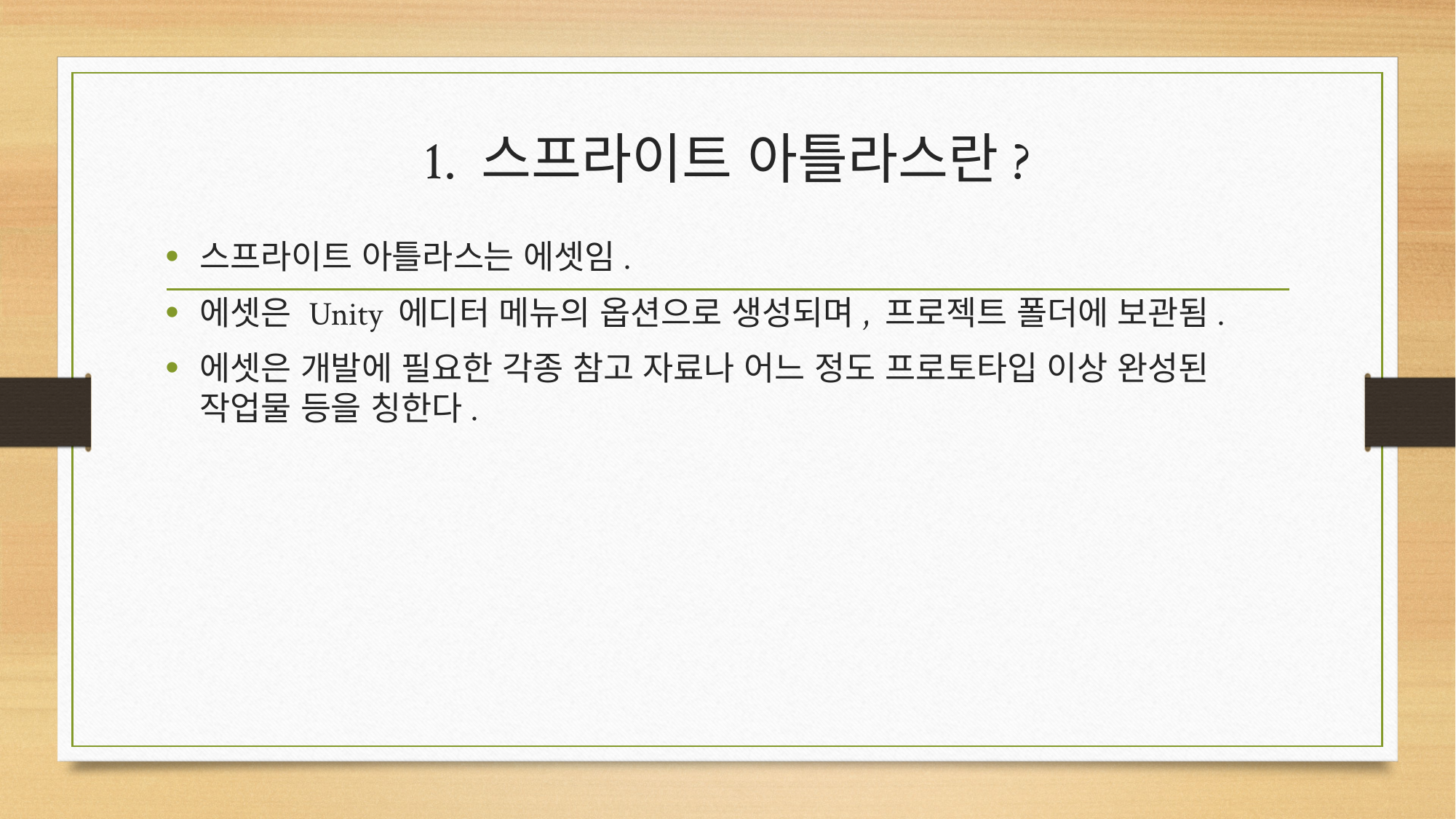

# 1. 스프라이트 아틀라스란?
스프라이트 아틀라스는 에셋임.
에셋은 Unity 에디터 메뉴의 옵션으로 생성되며, 프로젝트 폴더에 보관됨.
에셋은 개발에 필요한 각종 참고 자료나 어느 정도 프로토타입 이상 완성된 작업물 등을 칭한다.